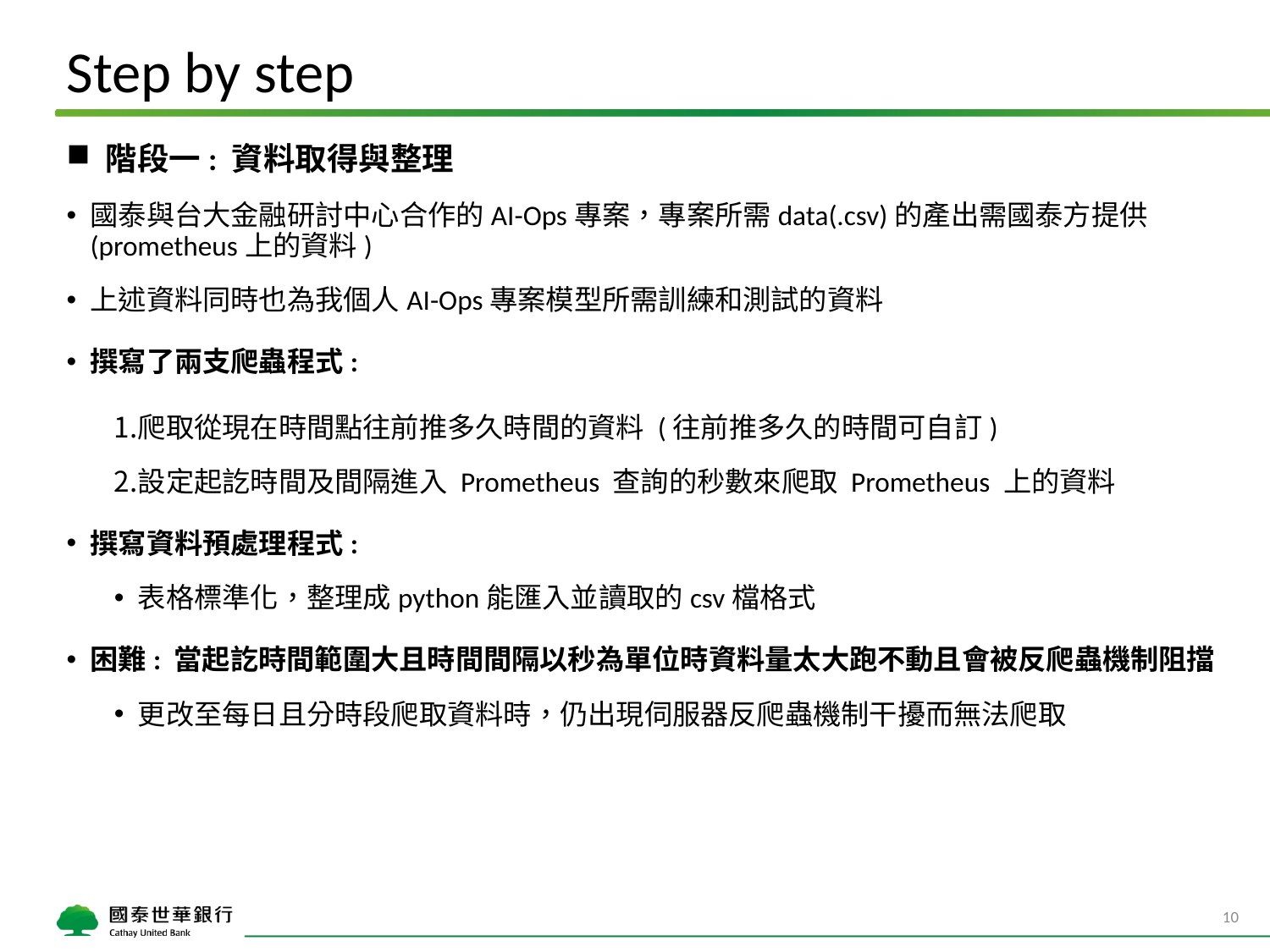

# Step by step
 階段一: 資料取得與整理
國泰與台大金融研討中心合作的AI-Ops專案，專案所需data(.csv)的產出需國泰方提供 (prometheus上的資料)
上述資料同時也為我個人AI-Ops專案模型所需訓練和測試的資料
撰寫了兩支爬蟲程式:
爬取從現在時間點往前推多久時間的資料 (往前推多久的時間可自訂)
設定起訖時間及間隔進入 Prometheus 查詢的秒數來爬取 Prometheus 上的資料
撰寫資料預處理程式:
表格標準化，整理成python能匯入並讀取的csv檔格式
困難: 當起訖時間範圍大且時間間隔以秒為單位時資料量太大跑不動且會被反爬蟲機制阻擋
更改至每日且分時段爬取資料時，仍出現伺服器反爬蟲機制干擾而無法爬取
10